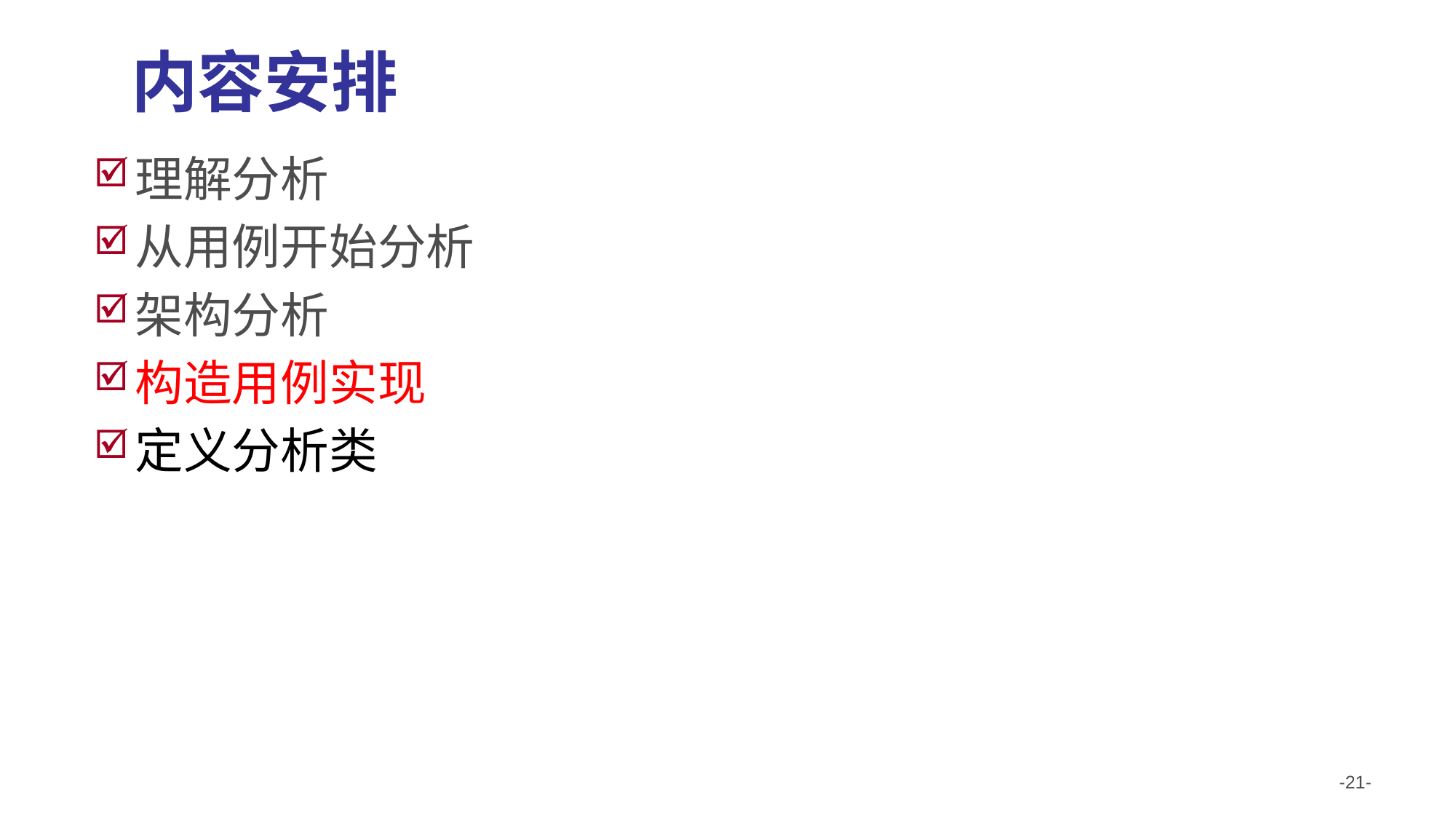

# 内容安排
理解分析
从用例开始分析
架构分析
构造用例实现
定义分析类
-21-